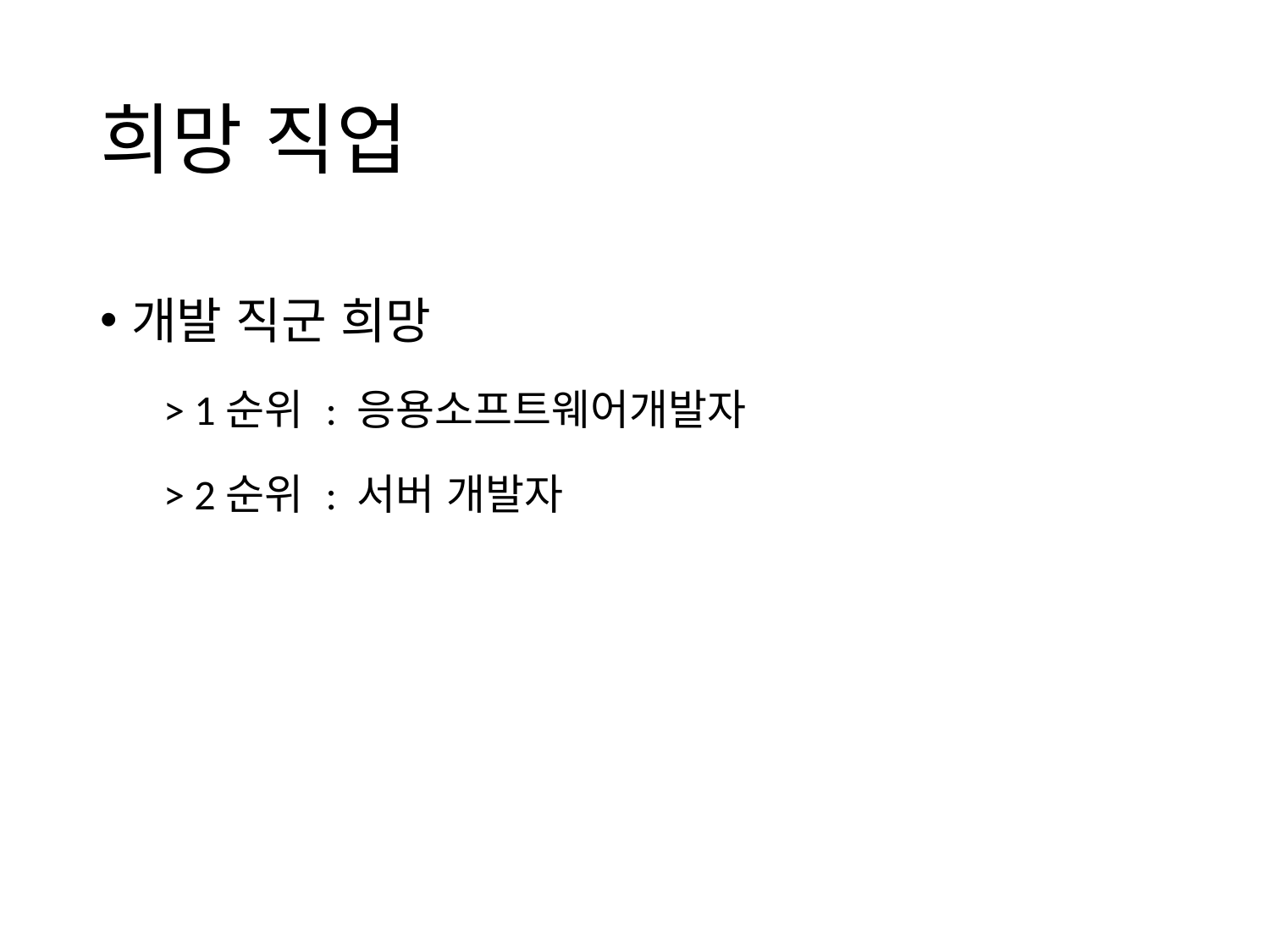

# 희망 직업
개발 직군 희망
> 1순위 : 응용소프트웨어개발자
> 2순위 : 서버 개발자